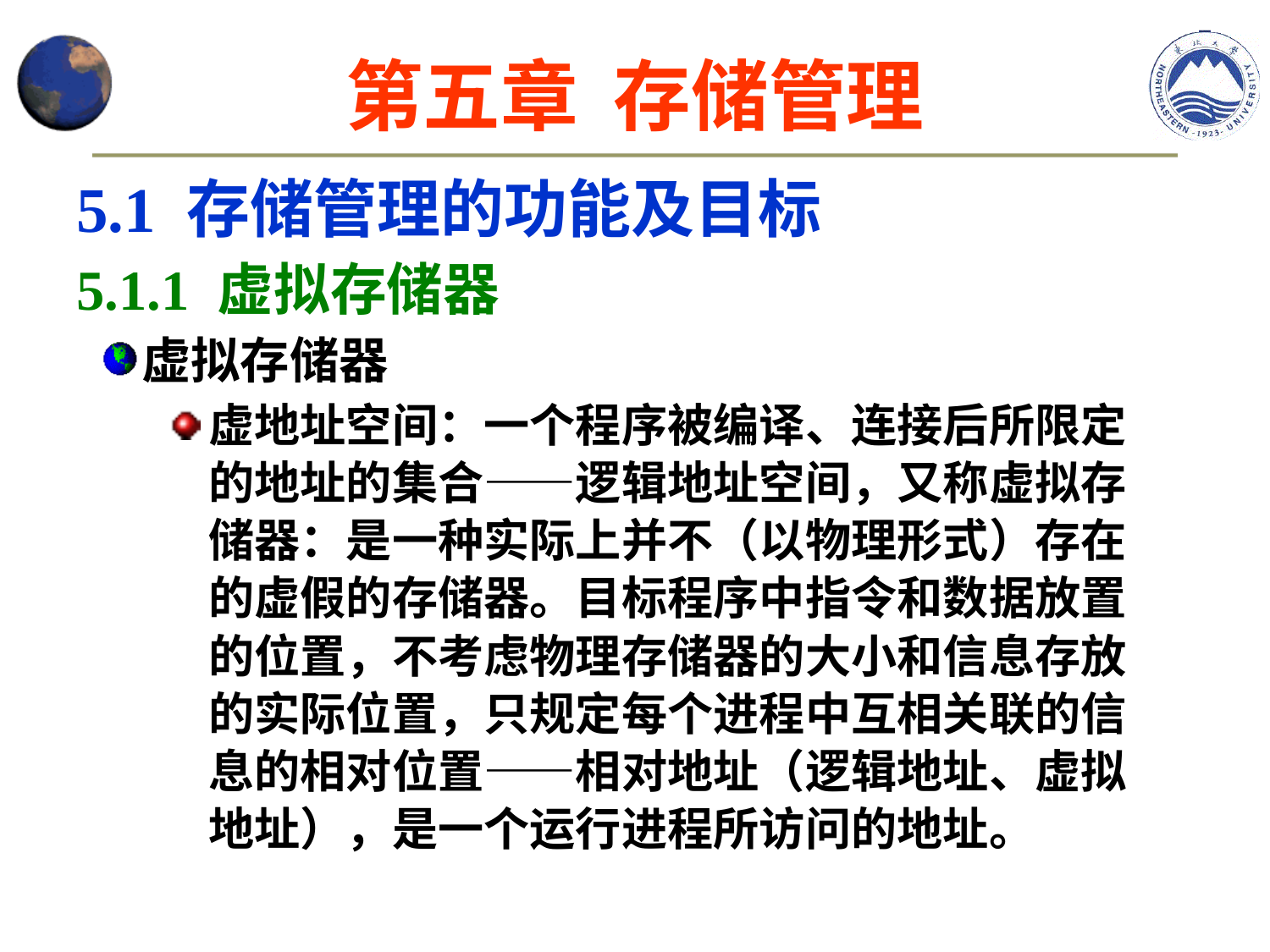

第五章  存储管理
5.1 存储管理的功能及目标
5.1.1 虚拟存储器
虚拟存储器
虚地址空间：一个程序被编译、连接后所限定的地址的集合——逻辑地址空间，又称虚拟存储器：是一种实际上并不（以物理形式）存在的虚假的存储器。目标程序中指令和数据放置的位置，不考虑物理存储器的大小和信息存放的实际位置，只规定每个进程中互相关联的信息的相对位置——相对地址（逻辑地址、虚拟地址），是一个运行进程所访问的地址。